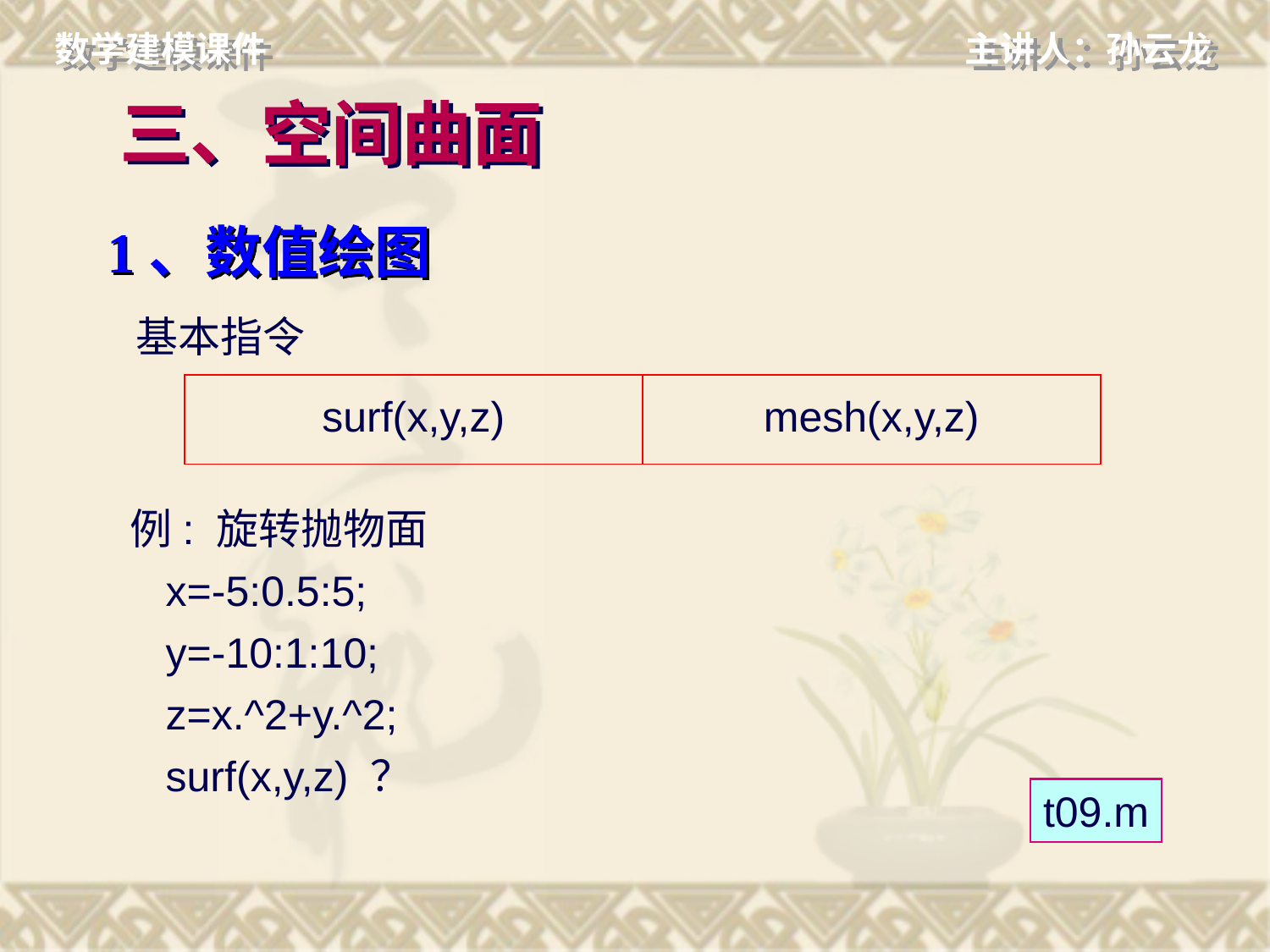

# 三、空间曲面
1、数值绘图
基本指令
| surf(x,y,z) | mesh(x,y,z) |
| --- | --- |
例: 旋转抛物面
   x=-5:0.5:5;
   y=-10:1:10;
   z=x.^2+y.^2;
   surf(x,y,z) ？
t09.m